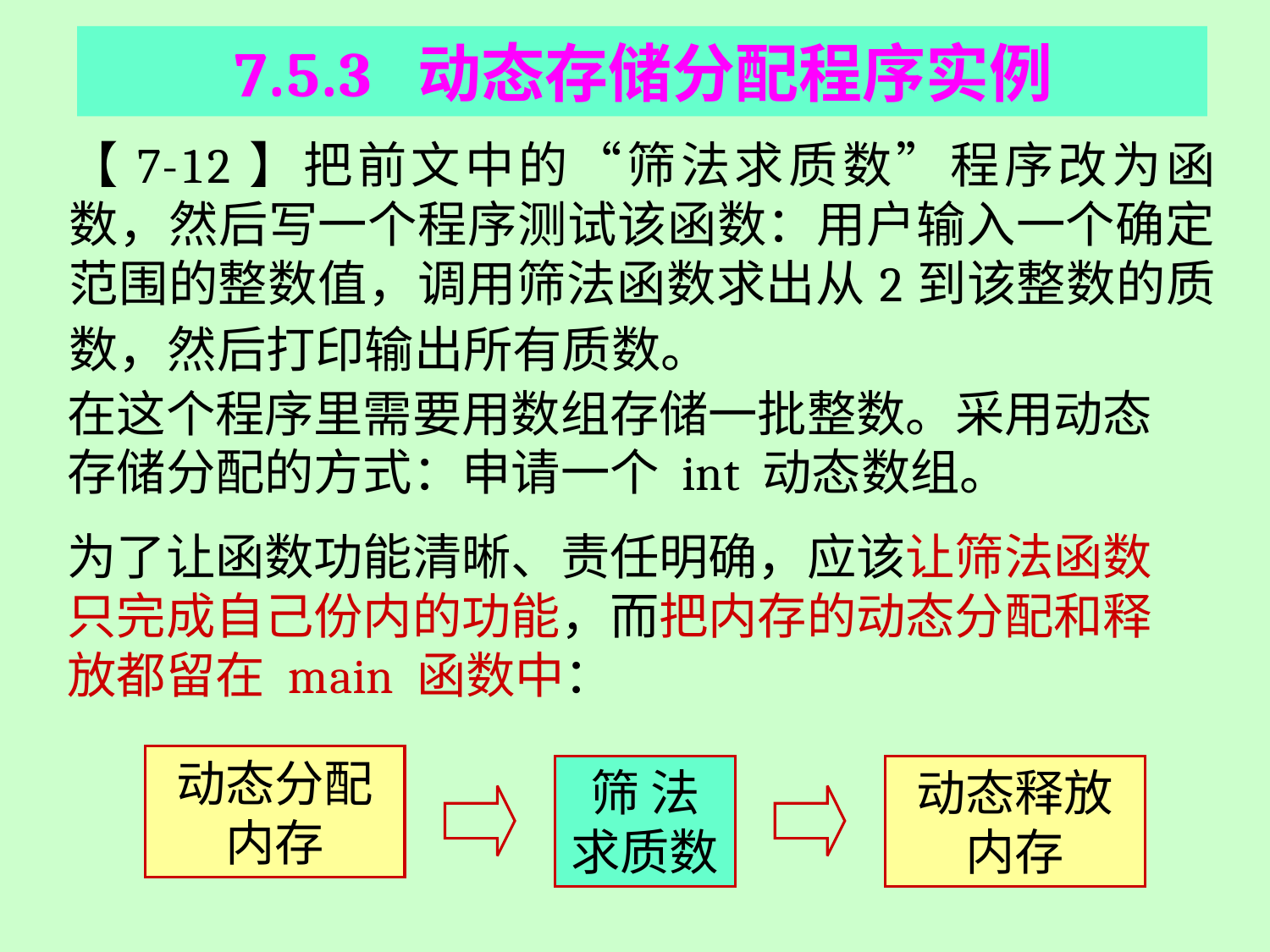

7.5.3  动态存储分配程序实例
【7-12】把前文中的“筛法求质数”程序改为函数，然后写一个程序测试该函数：用户输入一个确定范围的整数值，调用筛法函数求出从2到该整数的质数，然后打印输出所有质数。
在这个程序里需要用数组存储一批整数。采用动态存储分配的方式：申请一个 int 动态数组。
为了让函数功能清晰、责任明确，应该让筛法函数只完成自己份内的功能，而把内存的动态分配和释放都留在 main 函数中：
动态分配内存
筛 法 求质数
动态释放内存